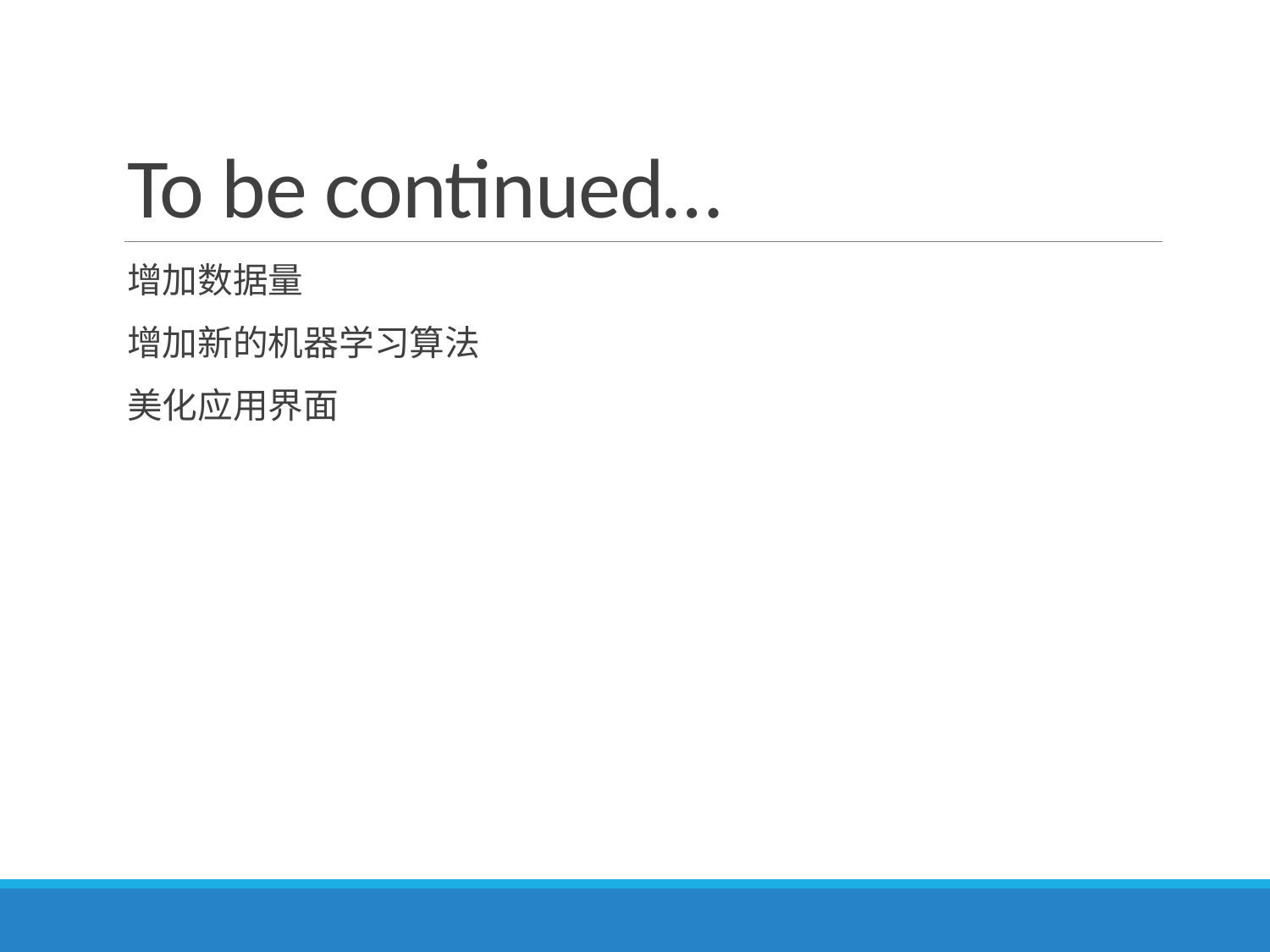

# To be continued…
增加数据量
增加新的机器学习算法
美化应用界面